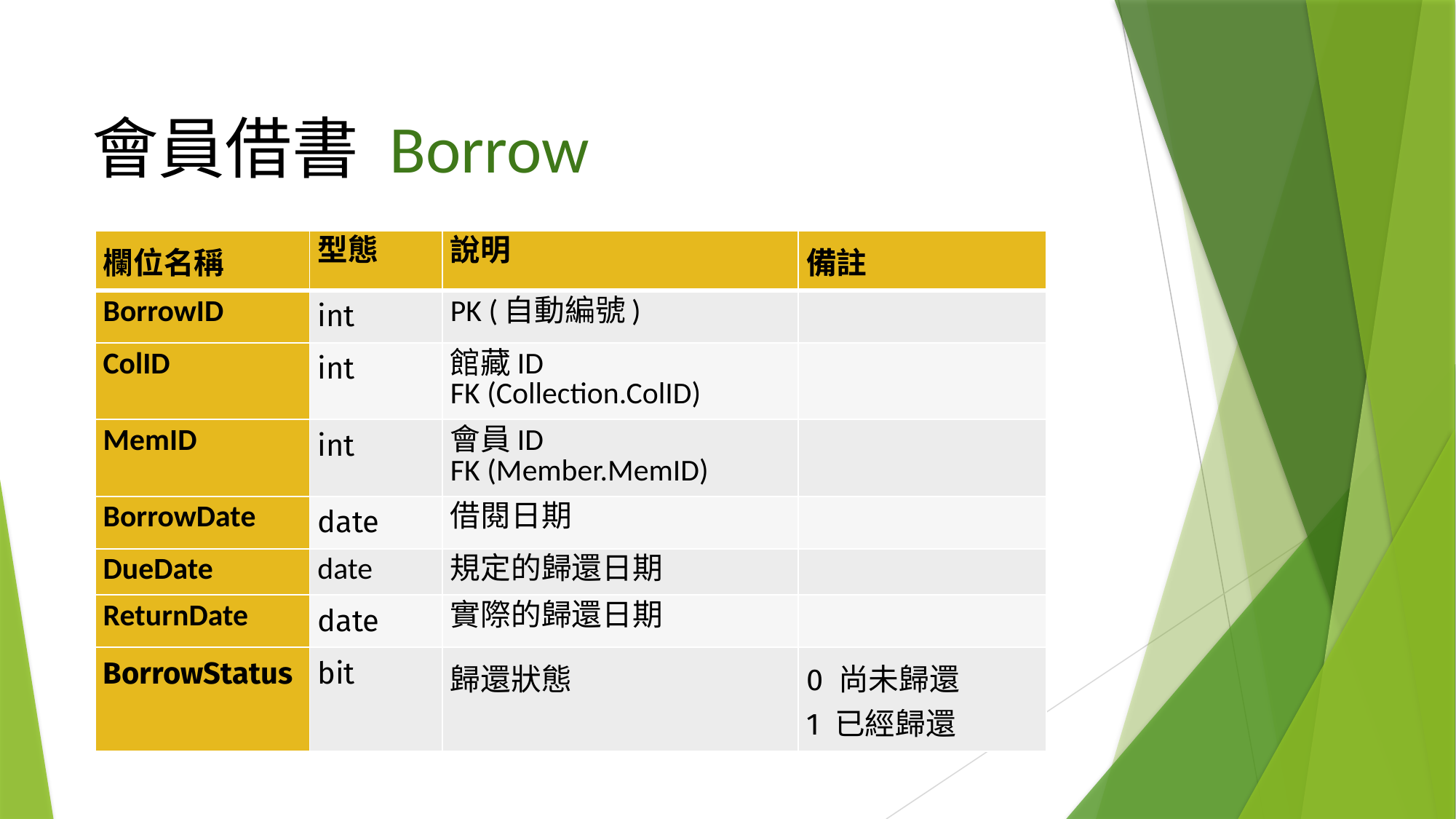

# 會員借書 Borrow
| 欄位名稱 | 型態 | 說明 | 備註 |
| --- | --- | --- | --- |
| BorrowID | int | PK (自動編號) |  |
| ColID | int | 館藏ID FK (Collection.ColID) |  |
| MemID | int | 會員ID FK (Member.MemID) |  |
| BorrowDate | date | 借閱日期 |  |
| DueDate | date | 規定的歸還日期 |  |
| ReturnDate | date | 實際的歸還日期 |  |
| BorrowStatus | bit | 歸還狀態 | 0 尚未歸還 1 已經歸還 |